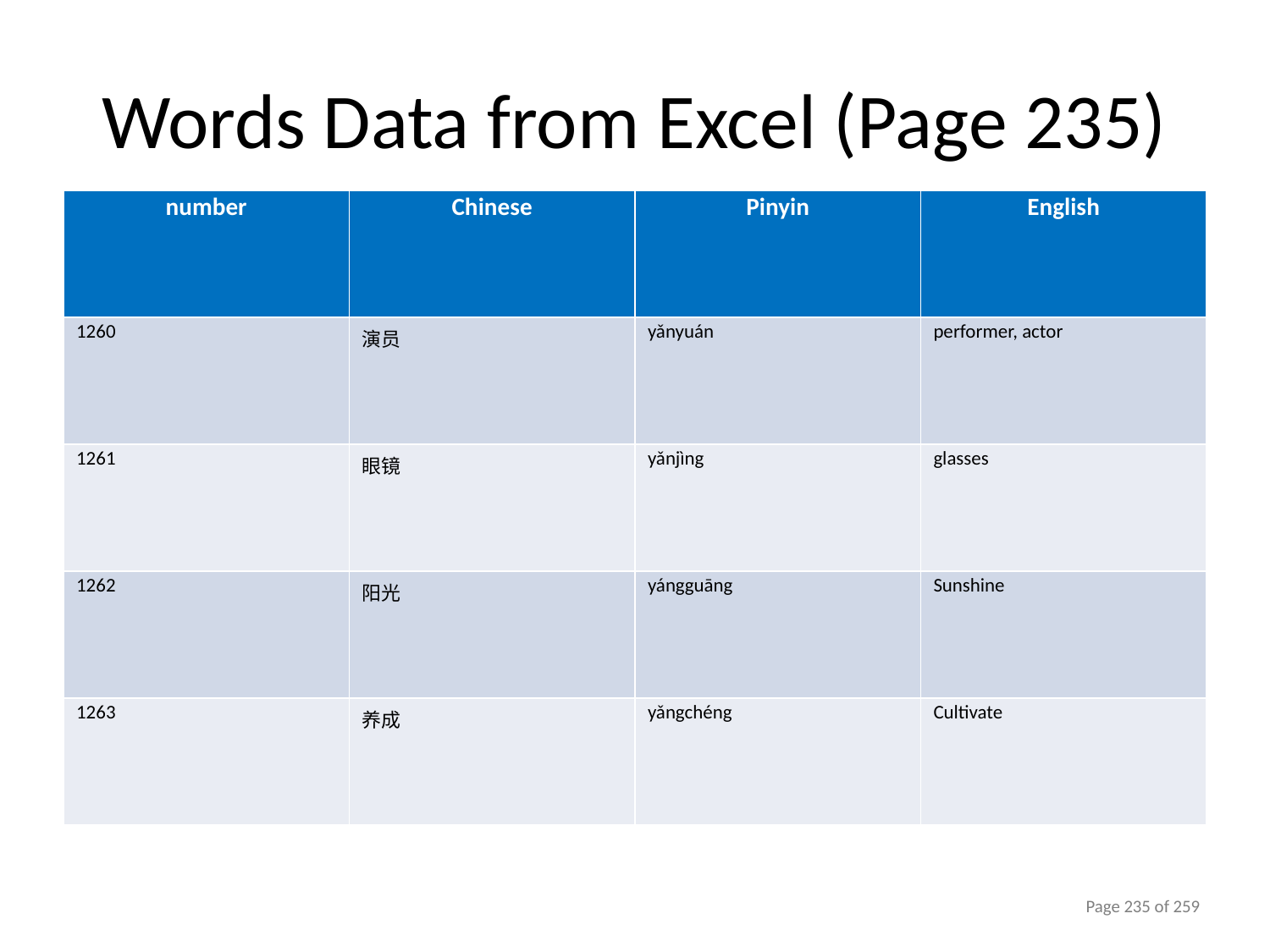

# Words Data from Excel (Page 235)
| number | Chinese | Pinyin | English |
| --- | --- | --- | --- |
| 1260 | 演员 | yǎnyuán | performer, actor |
| 1261 | 眼镜 | yǎnjìng | glasses |
| 1262 | 阳光 | yángguāng | Sunshine |
| 1263 | 养成 | yǎngchéng | Cultivate |

Page 235 of 259